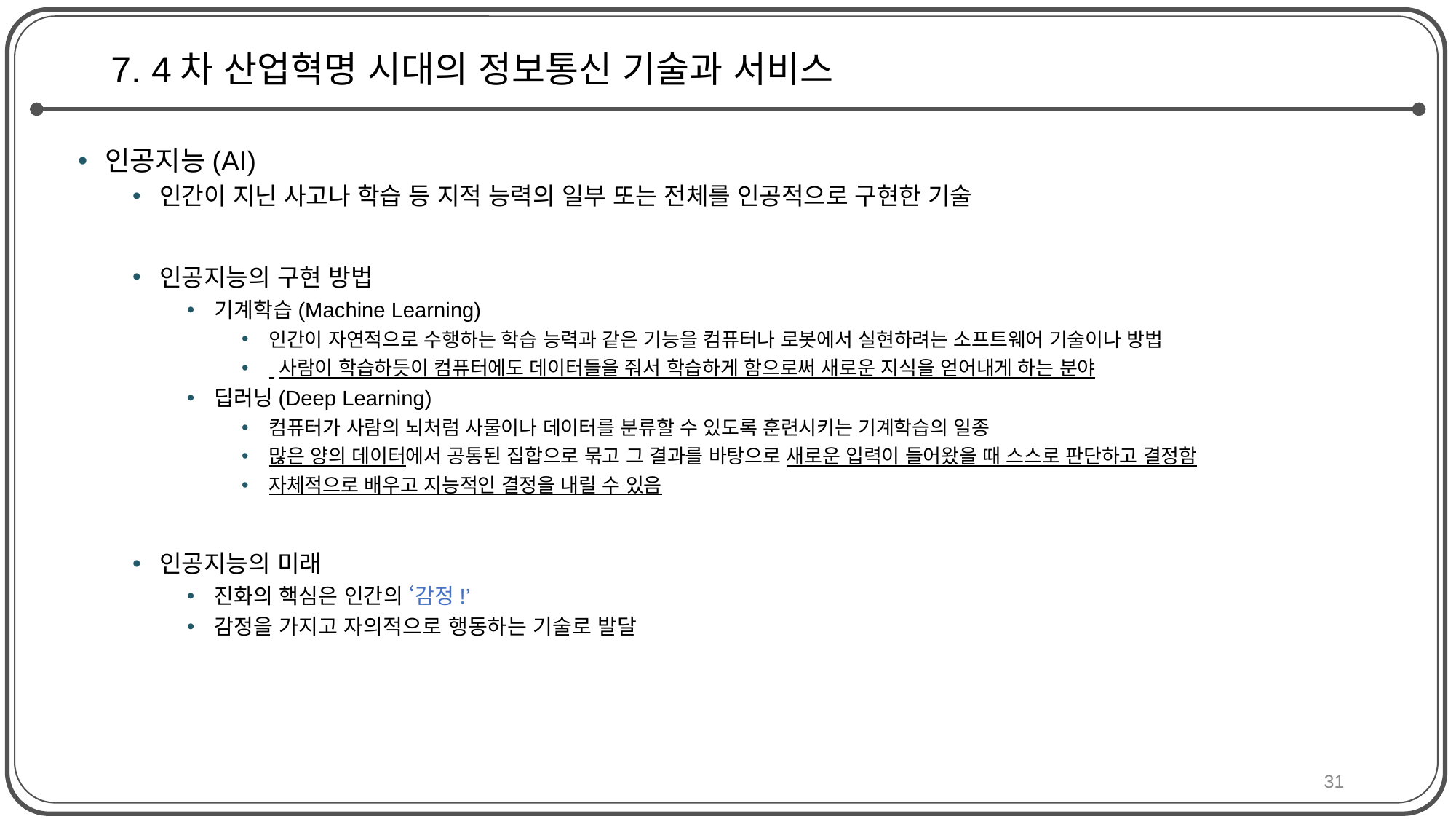

# 7. 4차 산업혁명 시대의 정보통신 기술과 서비스
인공지능(AI)
인간이 지닌 사고나 학습 등 지적 능력의 일부 또는 전체를 인공적으로 구현한 기술

인공지능의 구현 방법
기계학습(Machine Learning)
인간이 자연적으로 수행하는 학습 능력과 같은 기능을 컴퓨터나 로봇에서 실현하려는 소프트웨어 기술이나 방법
 사람이 학습하듯이 컴퓨터에도 데이터들을 줘서 학습하게 함으로써 새로운 지식을 얻어내게 하는 분야
딥러닝(Deep Learning)
컴퓨터가 사람의 뇌처럼 사물이나 데이터를 분류할 수 있도록 훈련시키는 기계학습의 일종
많은 양의 데이터에서 공통된 집합으로 묶고 그 결과를 바탕으로 새로운 입력이 들어왔을 때 스스로 판단하고 결정함
자체적으로 배우고 지능적인 결정을 내릴 수 있음

인공지능의 미래
진화의 핵심은 인간의 ‘감정!’
감정을 가지고 자의적으로 행동하는 기술로 발달
31